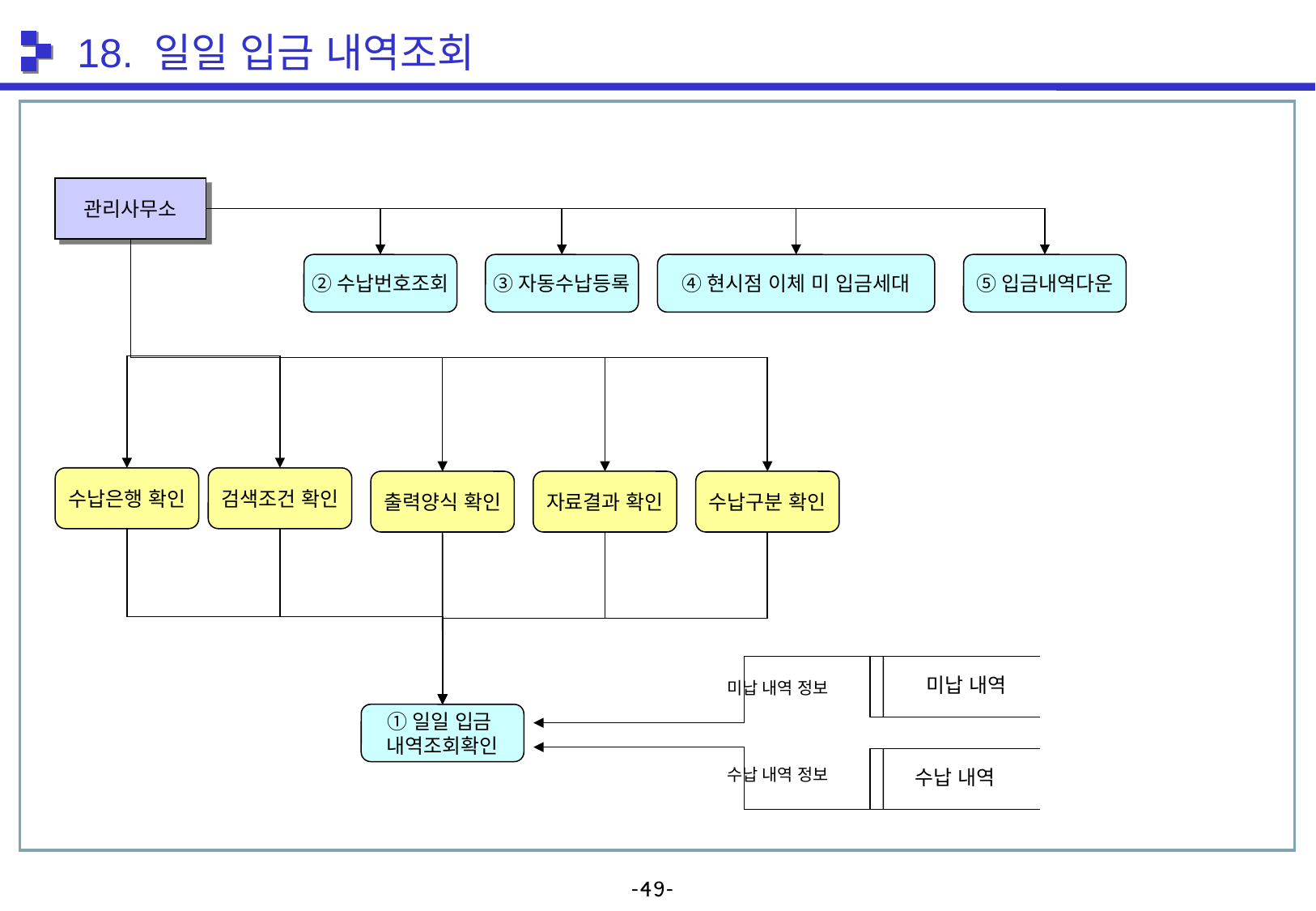

18. 일일 입금 내역조회

관리사무소
②수납번호조회
③자동수납등록
④현시점 이체 미 입금세대
⑤입금내역다운
수납은행 확인
검색조건 확인
출력양식 확인
자료결과 확인
수납구분 확인

    미납 내역

미납 내역 정보
①일일 입금
내역조회확인

수납 내역

수납 내역 정보